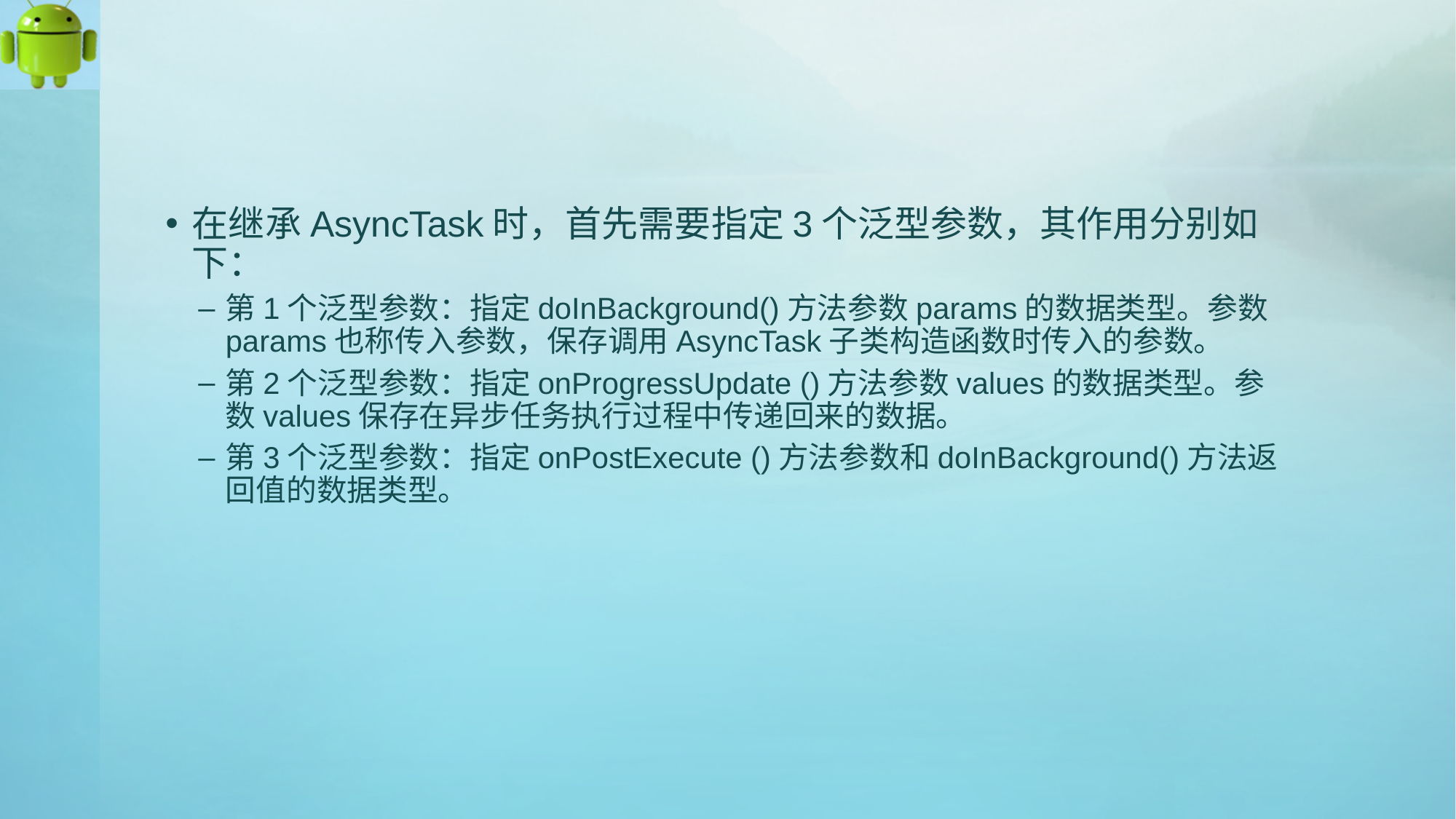

#
在继承AsyncTask时，首先需要指定3个泛型参数，其作用分别如下：
第1个泛型参数：指定doInBackground()方法参数params的数据类型。参数params也称传入参数，保存调用AsyncTask子类构造函数时传入的参数。
第2个泛型参数：指定onProgressUpdate ()方法参数values的数据类型。参数values保存在异步任务执行过程中传递回来的数据。
第3个泛型参数：指定onPostExecute ()方法参数和doInBackground()方法返回值的数据类型。